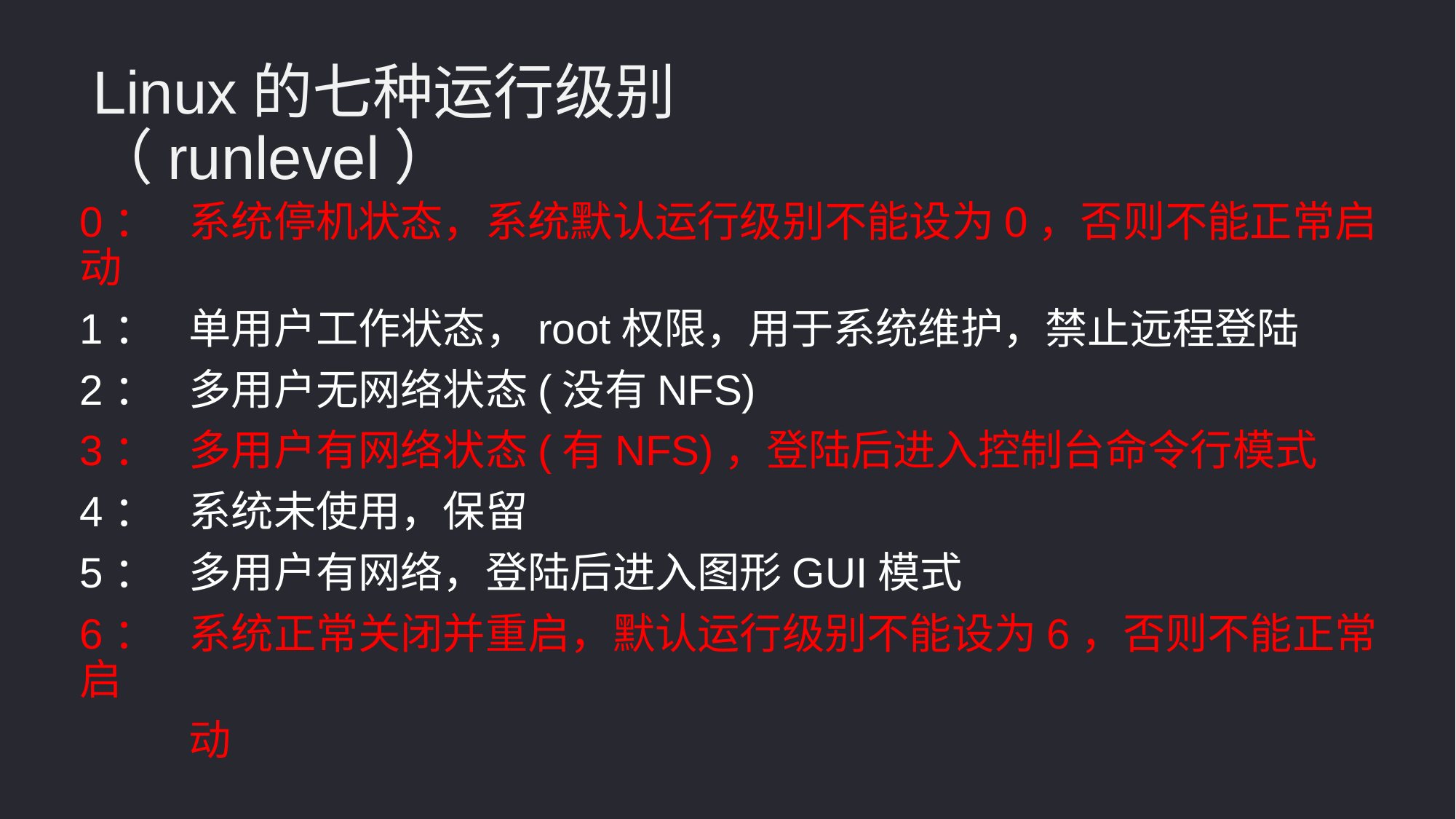

Linux的七种运行级别（runlevel）
0：	系统停机状态，系统默认运行级别不能设为0，否则不能正常启动
1：	单用户工作状态，root权限，用于系统维护，禁止远程登陆
2：	多用户无网络状态(没有NFS)
3：	多用户有网络状态(有NFS)，登陆后进入控制台命令行模式
4：	系统未使用，保留
5：	多用户有网络，登陆后进入图形GUI模式
6：	系统正常关闭并重启，默认运行级别不能设为6，否则不能正常启
	动